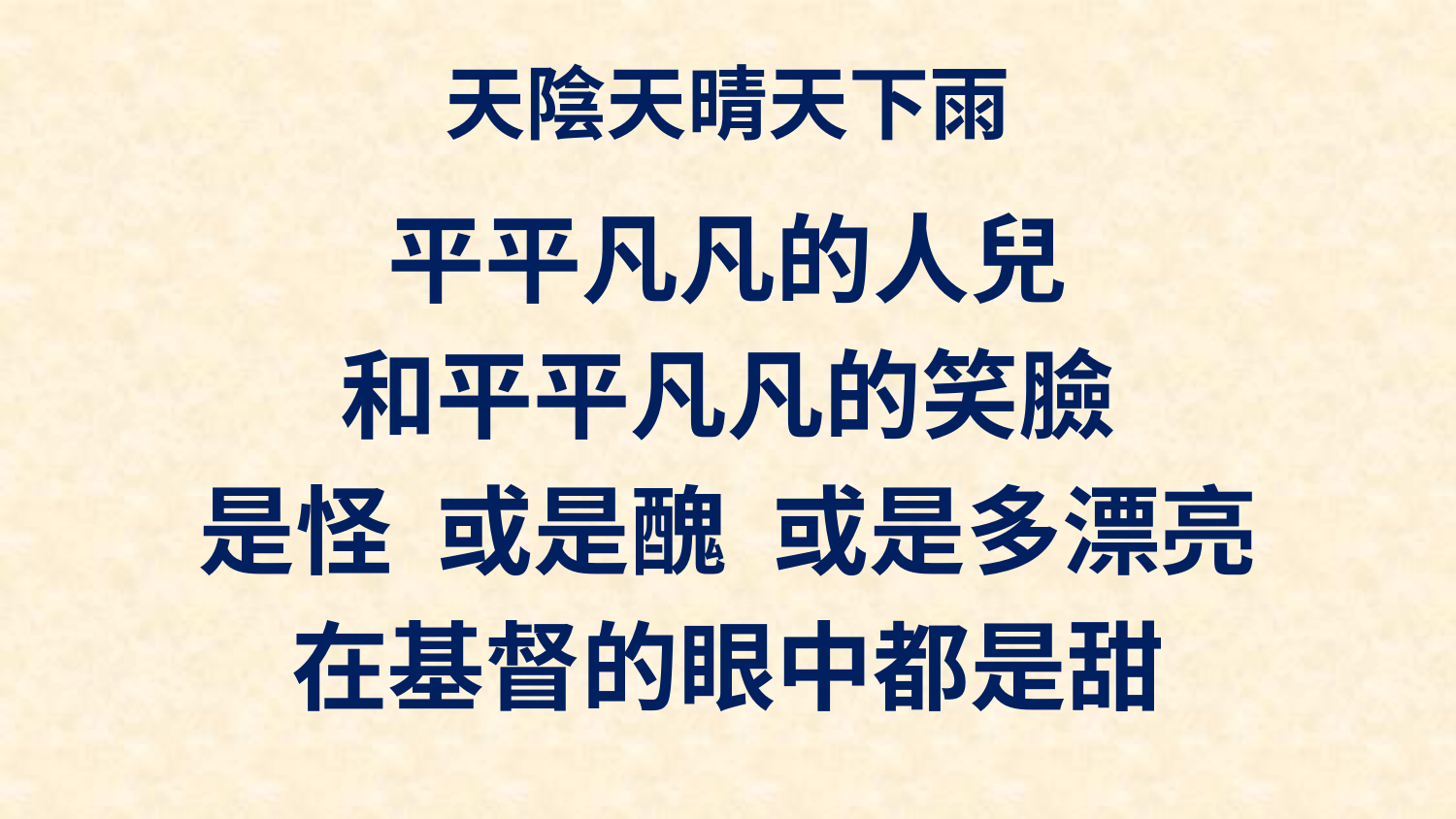

# 天陰天晴天下雨
平平凡凡的人兒
和平平凡凡的笑臉
是怪  或是醜  或是多漂亮
在基督的眼中都是甜